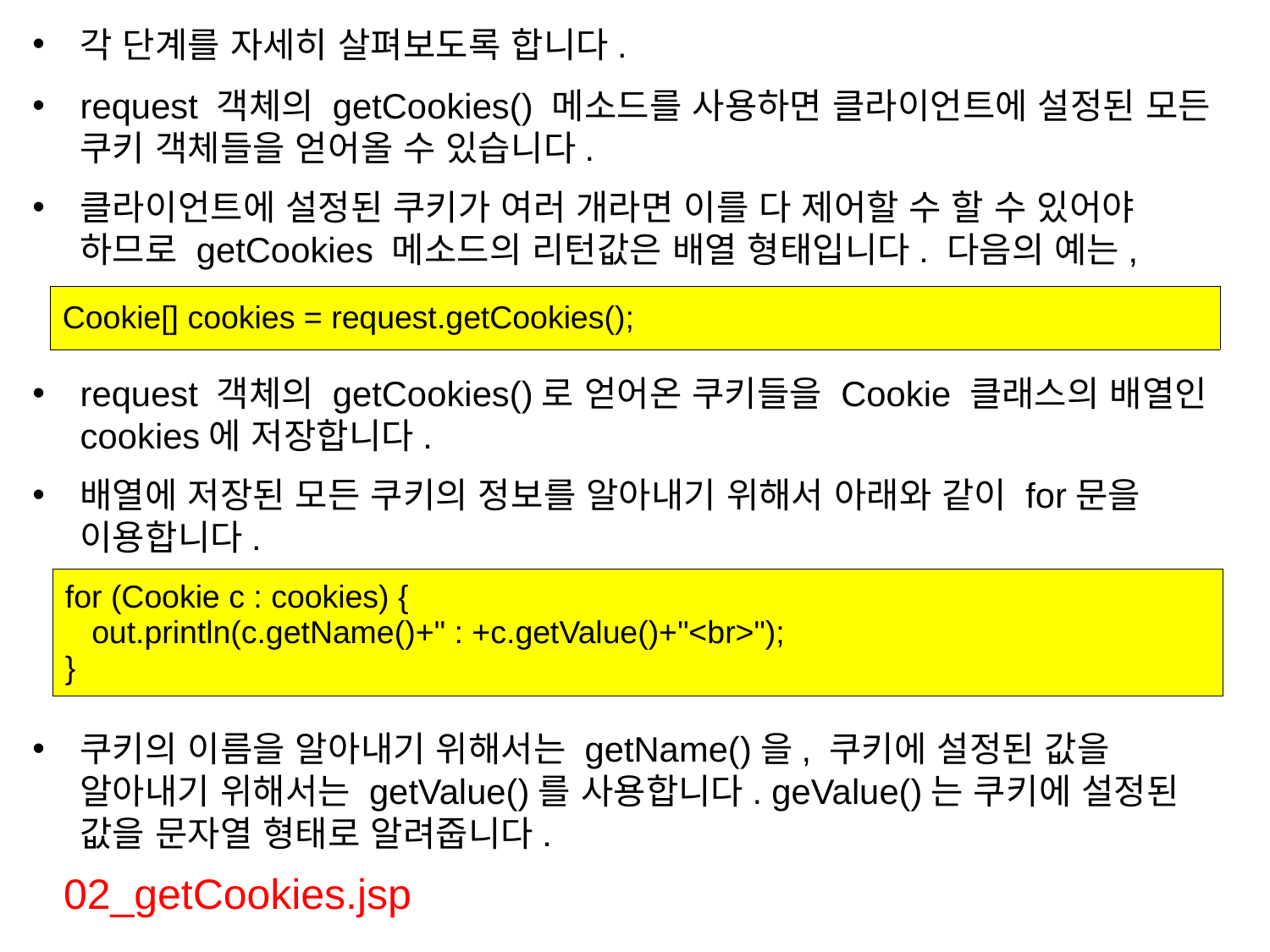

각 단계를 자세히 살펴보도록 합니다.

request 객체의 getCookies() 메소드를 사용하면 클라이언트에 설정된 모든 쿠키 객체들을 얻어올 수 있습니다.

클라이언트에 설정된 쿠키가 여러 개라면 이를 다 제어할 수 할 수 있어야 하므로 getCookies 메소드의 리턴값은 배열 형태입니다. 다음의 예는,

request 객체의 getCookies()로 얻어온 쿠키들을 Cookie 클래스의 배열인 cookies에 저장합니다.

배열에 저장된 모든 쿠키의 정보를 알아내기 위해서 아래와 같이 for문을 이용합니다.

쿠키의 이름을 알아내기 위해서는 getName()을, 쿠키에 설정된 값을 알아내기 위해서는 getValue()를 사용합니다. geValue()는 쿠키에 설정된 값을 문자열 형태로 알려줍니다.

| Cookie[] cookies = request.getCookies(); |
| --- |
| for (Cookie c : cookies) { out.println(c.getName()+" : +c.getValue()+"<br>"); } |
| --- |
02_getCookies.jsp